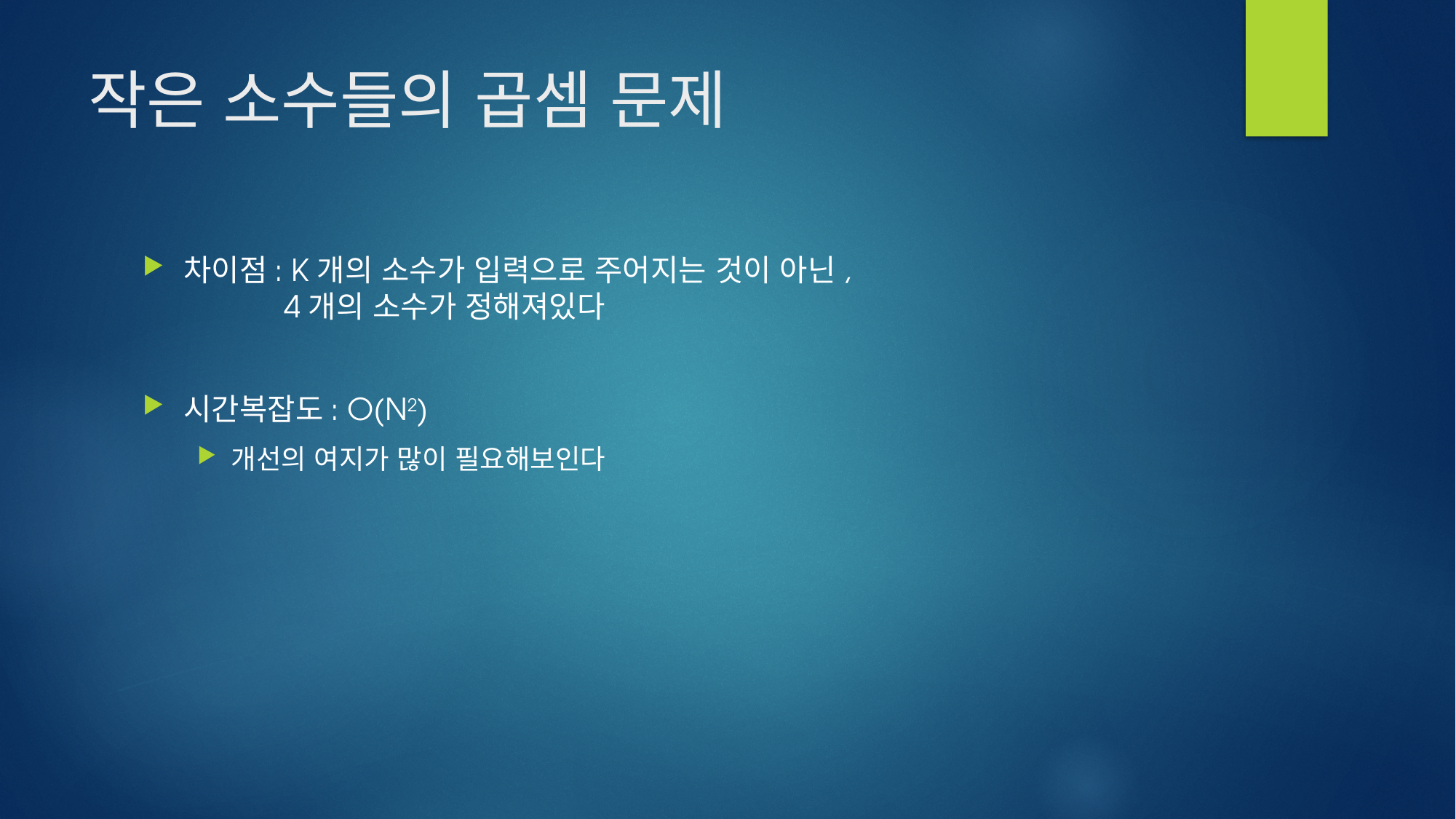

# 작은 소수들의 곱셈 문제
차이점: K개의 소수가 입력으로 주어지는 것이 아닌,
            4개의 소수가 정해져있다

시간복잡도: O(N2)
개선의 여지가 많이 필요해보인다